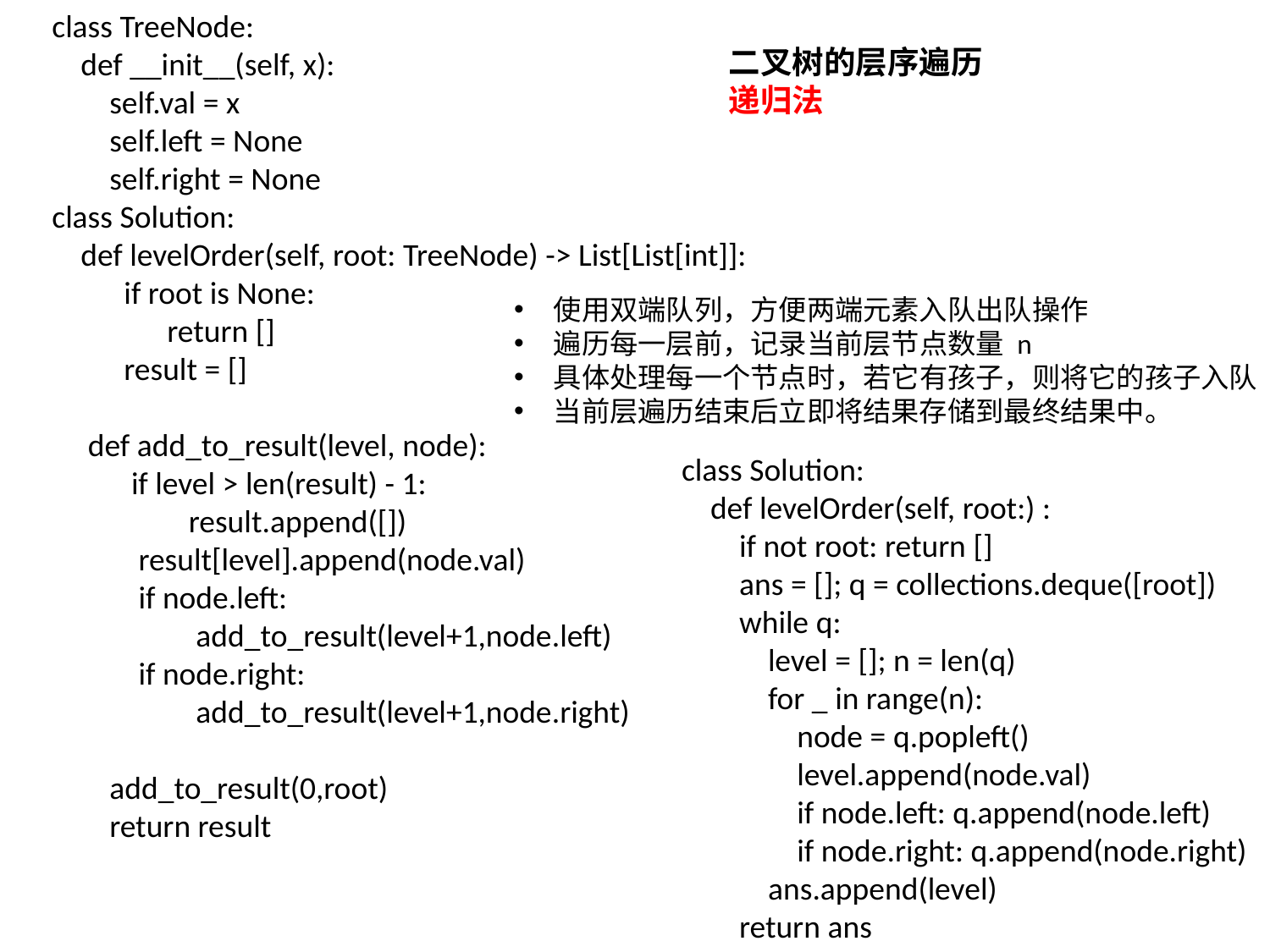

class TreeNode:
    def __init__(self, x):
        self.val = x
        self.left = None
        self.right = None
class Solution:
    def levelOrder(self, root: TreeNode) -> List[List[int]]:
          if root is None:
                return []
          result = []

     def add_to_result(level, node):
           if level > len(result) - 1:
                   result.append([])
            result[level].append(node.val)
            if node.left:
                    add_to_result(level+1,node.left)
            if node.right:
                    add_to_result(level+1,node.right)

        add_to_result(0,root)
        return result
二叉树的层序遍历
递归法
使用双端队列，方便两端元素入队出队操作
遍历每一层前，记录当前层节点数量 n
具体处理每一个节点时，若它有孩子，则将它的孩子入队
当前层遍历结束后立即将结果存储到最终结果中。
class Solution:
    def levelOrder(self, root:) :
        if not root: return []
        ans = []; q = collections.deque([root])
        while q:
            level = []; n = len(q)
            for _ in range(n):
                node = q.popleft()
                level.append(node.val)
                if node.left: q.append(node.left)
                if node.right: q.append(node.right)
            ans.append(level)
        return ans